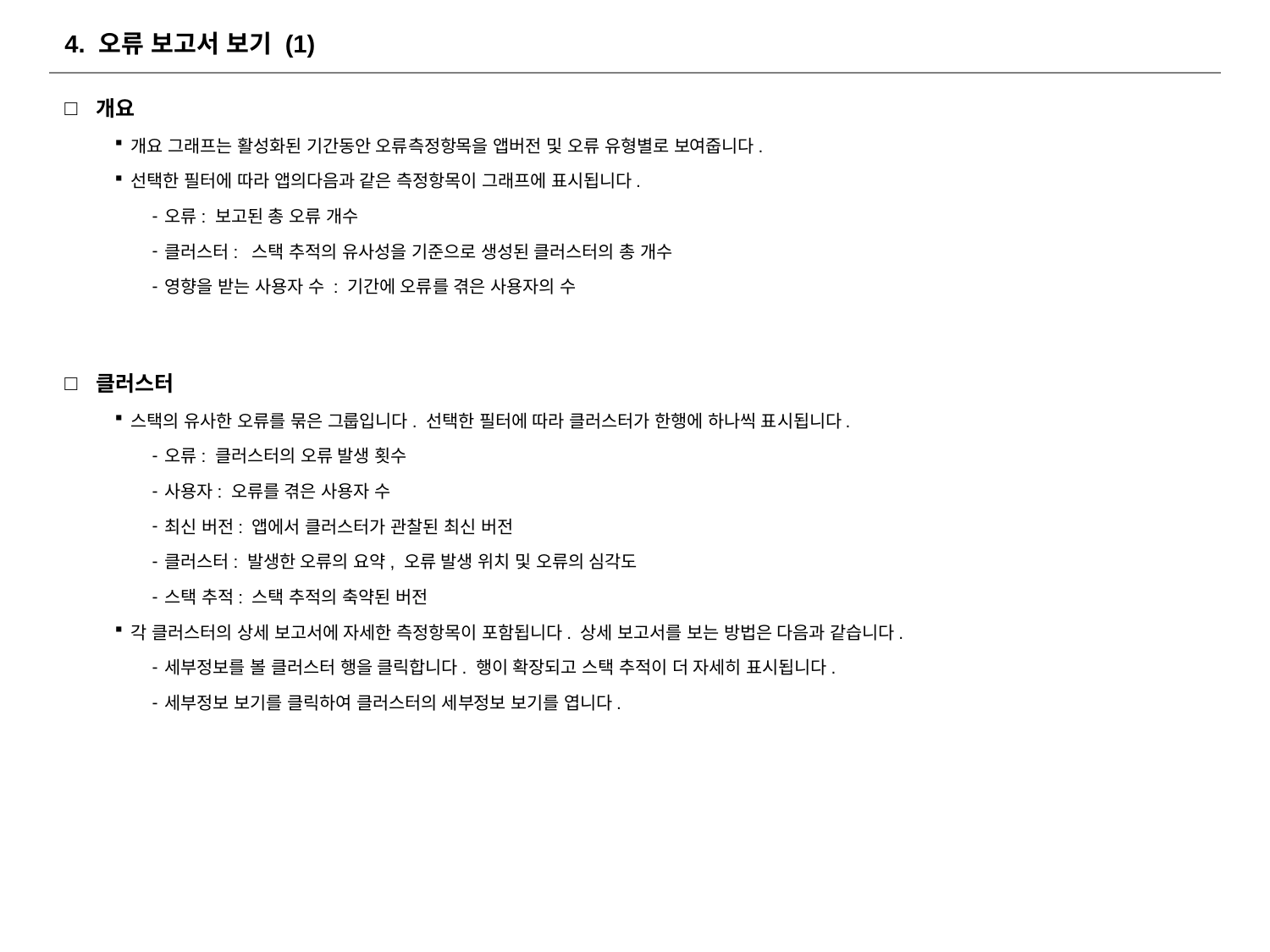

# 4. 오류 보고서 보기 (1)
개요
개요 그래프는 활성화된 기간동안 오류측정항목을 앱버전 및 오류 유형별로 보여줍니다.
선택한 필터에 따라 앱의다음과 같은 측정항목이 그래프에 표시됩니다.
오류: 보고된 총 오류 개수
클러스터:  스택 추적의 유사성을 기준으로 생성된 클러스터의 총 개수
영향을 받는 사용자 수 : 기간에 오류를 겪은 사용자의 수

클러스터
스택의 유사한 오류를 묶은 그룹입니다. 선택한 필터에 따라 클러스터가 한행에 하나씩 표시됩니다.
오류: 클러스터의 오류 발생 횟수
사용자: 오류를 겪은 사용자 수
최신 버전: 앱에서 클러스터가 관찰된 최신 버전
클러스터: 발생한 오류의 요약, 오류 발생 위치 및 오류의 심각도
스택 추적: 스택 추적의 축약된 버전
각 클러스터의 상세 보고서에 자세한 측정항목이 포함됩니다. 상세 보고서를 보는 방법은 다음과 같습니다.
세부정보를 볼 클러스터 행을 클릭합니다. 행이 확장되고 스택 추적이 더 자세히 표시됩니다.
세부정보 보기를 클릭하여 클러스터의 세부정보 보기를 엽니다.